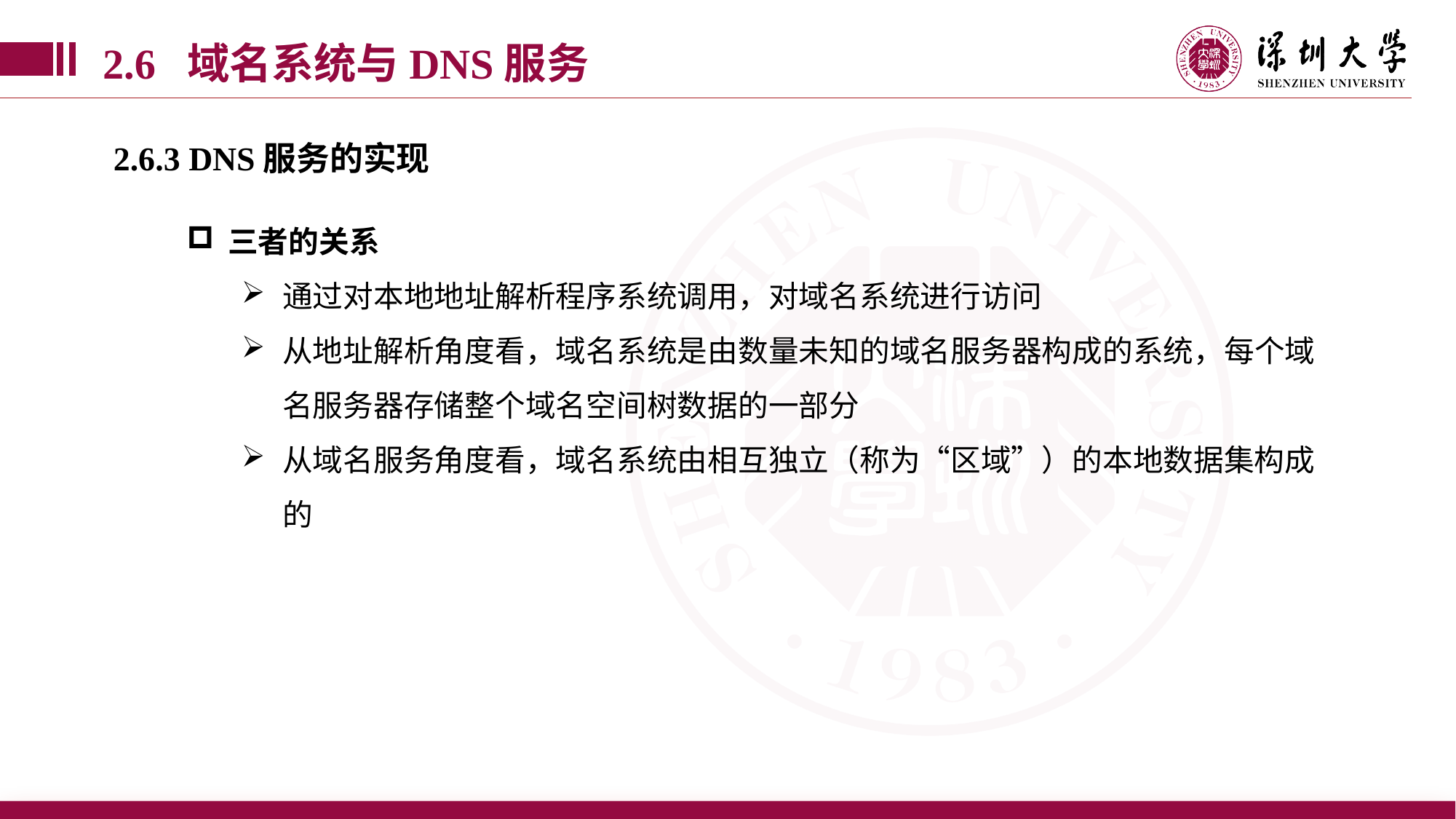

2.6  域名系统与DNS服务

2.6.3 DNS服务的实现
三者的关系
通过对本地地址解析程序系统调用，对域名系统进行访问
从地址解析角度看，域名系统是由数量未知的域名服务器构成的系统，每个域名服务器存储整个域名空间树数据的一部分
从域名服务角度看，域名系统由相互独立（称为“区域”）的本地数据集构成的